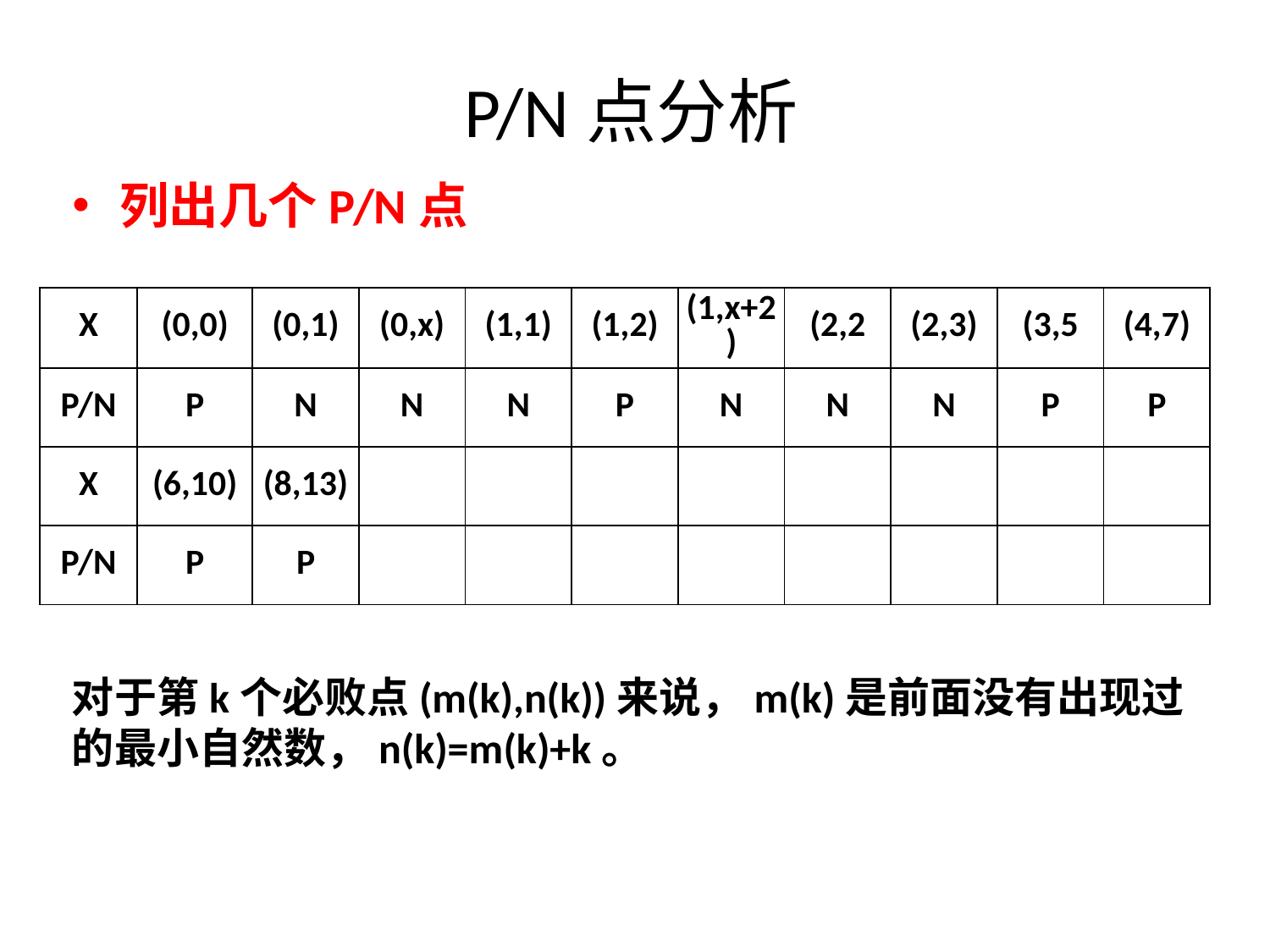

# P/N点分析
列出几个P/N点
| X | (0,0) | (0,1) | (0,x) | (1,1) | (1,2) | (1,x+2) | (2,2 | (2,3) | (3,5 | (4,7) |
| --- | --- | --- | --- | --- | --- | --- | --- | --- | --- | --- |
| P/N | P | N | N | N | P | N | N | N | P | P |
| X | (6,10) | (8,13) |  |  |  |  |  |  |  |  |
| P/N | P | P |  |  |  |  |  |  |  |  |
对于第k个必败点(m(k),n(k))来说，m(k)是前面没有出现过的最小自然数，n(k)=m(k)+k。